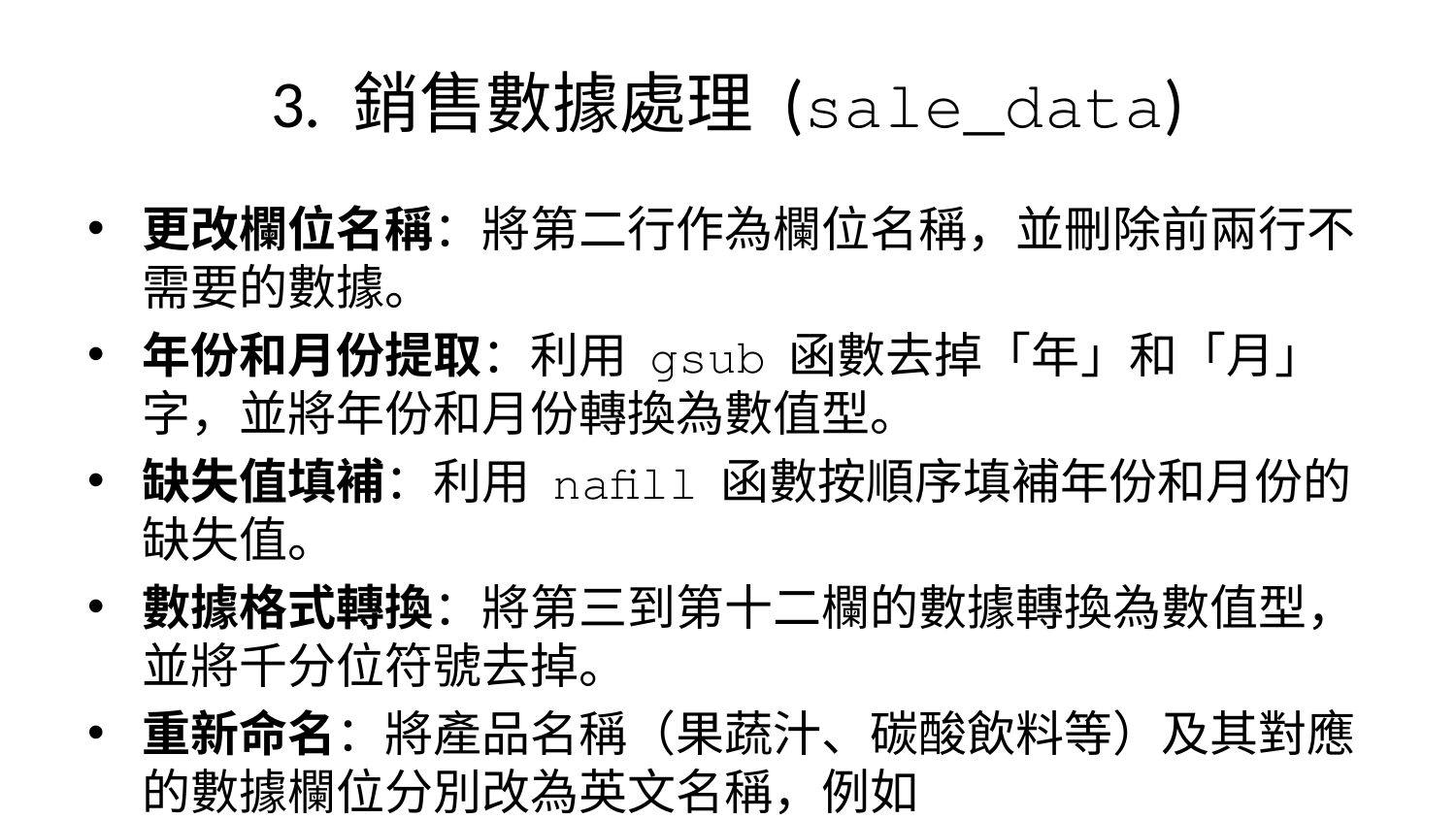

# 3. 銷售數據處理 (sale_data)
更改欄位名稱：將第二行作為欄位名稱，並刪除前兩行不需要的數據。
年份和月份提取：利用 gsub 函數去掉「年」和「月」字，並將年份和月份轉換為數值型。
缺失值填補：利用 nafill 函數按順序填補年份和月份的缺失值。
數據格式轉換：將第三到第十二欄的數據轉換為數值型，並將千分位符號去掉。
重新命名：將產品名稱（果蔬汁、碳酸飲料等）及其對應的數據欄位分別改為英文名稱，例如 “FruitVegetableJuice_volumn” 和 “FruitVegetableJuice_value”。